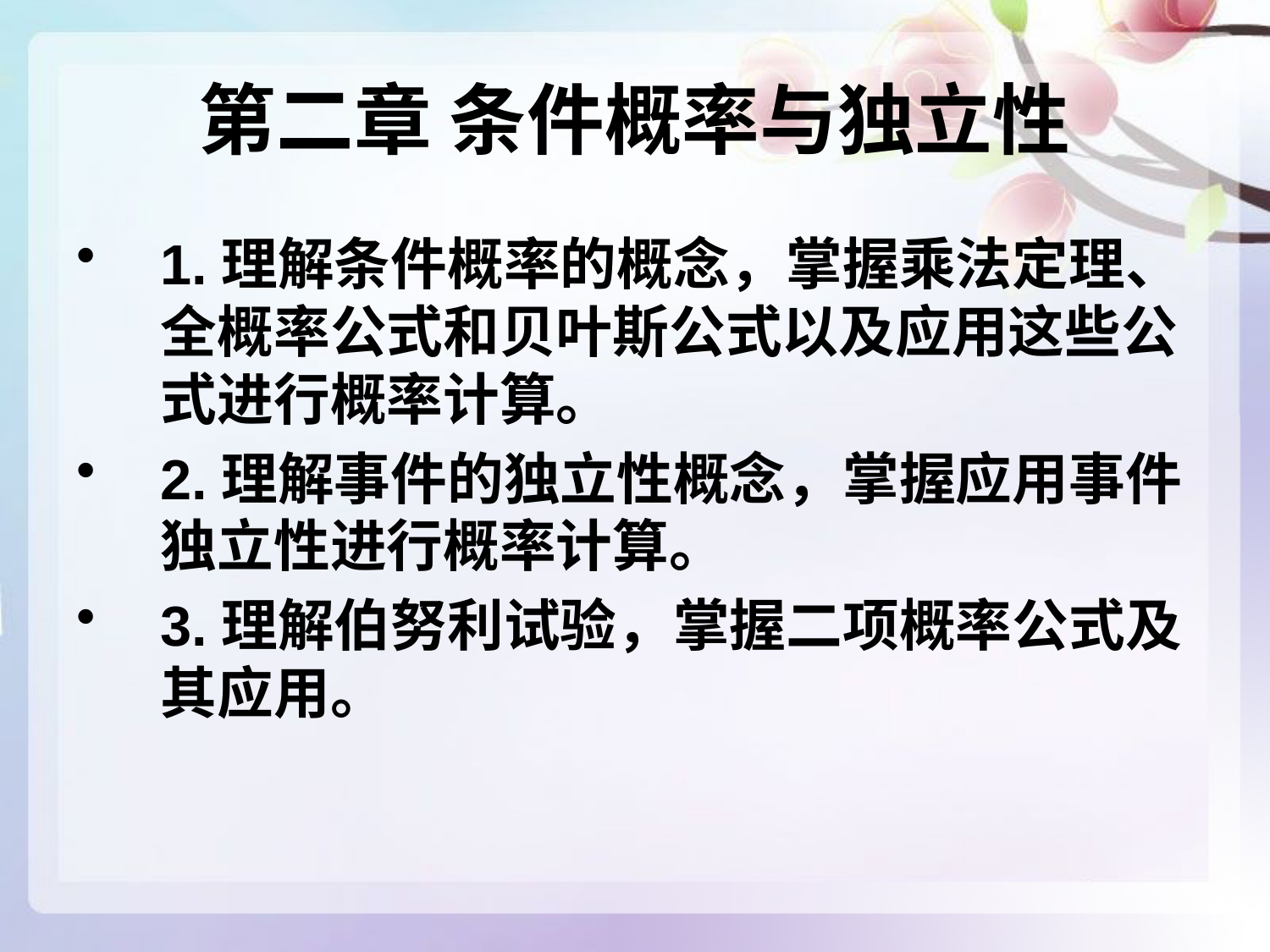

# 第二章 条件概率与独立性
1.理解条件概率的概念，掌握乘法定理、全概率公式和贝叶斯公式以及应用这些公式进行概率计算。
2.理解事件的独立性概念，掌握应用事件独立性进行概率计算。
3.理解伯努利试验，掌握二项概率公式及其应用。